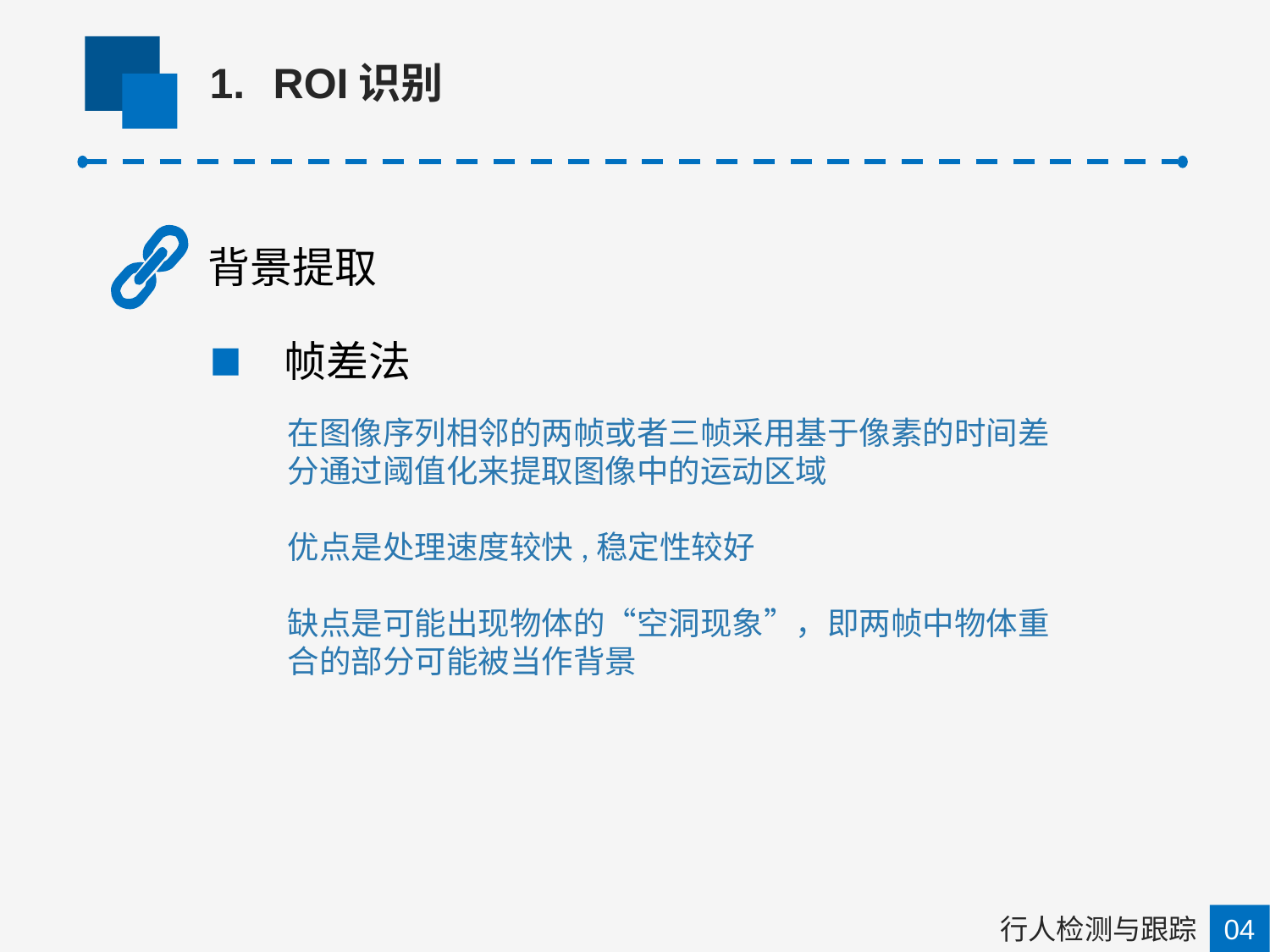

ROI识别

背景提取
帧差法

在图像序列相邻的两帧或者三帧采用基于像素的时间差分通过阈值化来提取图像中的运动区域

优点是处理速度较快,稳定性较好

缺点是可能出现物体的“空洞现象”，即两帧中物体重合的部分可能被当作背景
行人检测与跟踪
04